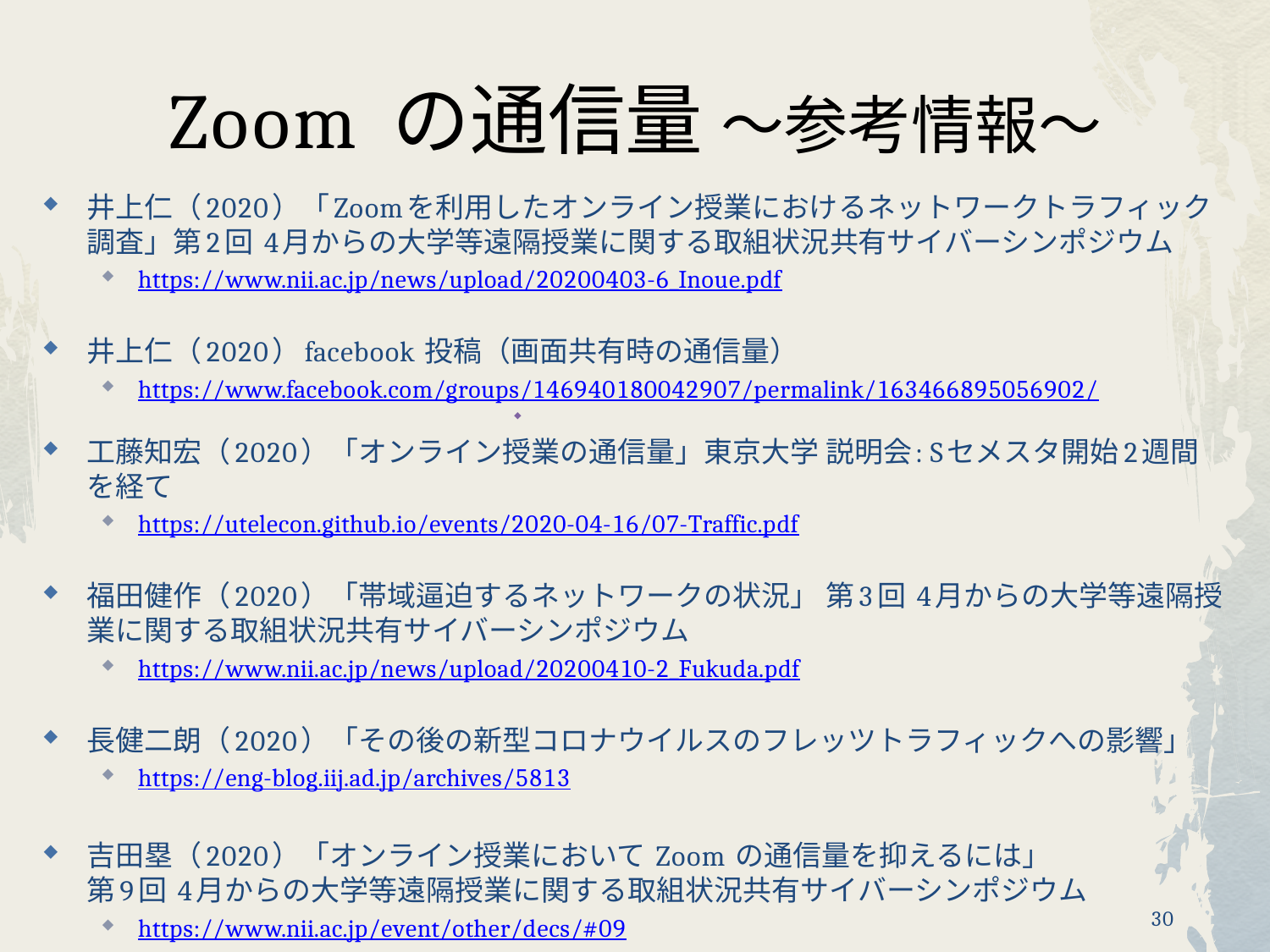

# Zoom の通信量 ～参考情報～
井上仁（2020）「Zoomを利用したオンライン授業におけるネットワークトラフィック調査」第2回 4月からの大学等遠隔授業に関する取組状況共有サイバーシンポジウム
https://www.nii.ac.jp/news/upload/20200403-6_Inoue.pdf

井上仁（2020）facebook 投稿（画面共有時の通信量）
https://www.facebook.com/groups/146940180042907/permalink/163466895056902/

工藤知宏（2020）「オンライン授業の通信量」東京大学 説明会: Sセメスタ開始2週間を経て
https://utelecon.github.io/events/2020-04-16/07-Traffic.pdf

福田健作（2020）「帯域逼迫するネットワークの状況」 第3回 4月からの大学等遠隔授業に関する取組状況共有サイバーシンポジウム
https://www.nii.ac.jp/news/upload/20200410-2_Fukuda.pdf

長健二朗（2020）「その後の新型コロナウイルスのフレッツトラフィックへの影響」
https://eng-blog.iij.ad.jp/archives/5813

吉田塁（2020）「オンライン授業において Zoom の通信量を抑えるには」
第9回 4月からの大学等遠隔授業に関する取組状況共有サイバーシンポジウム
https://www.nii.ac.jp/event/other/decs/#09
30